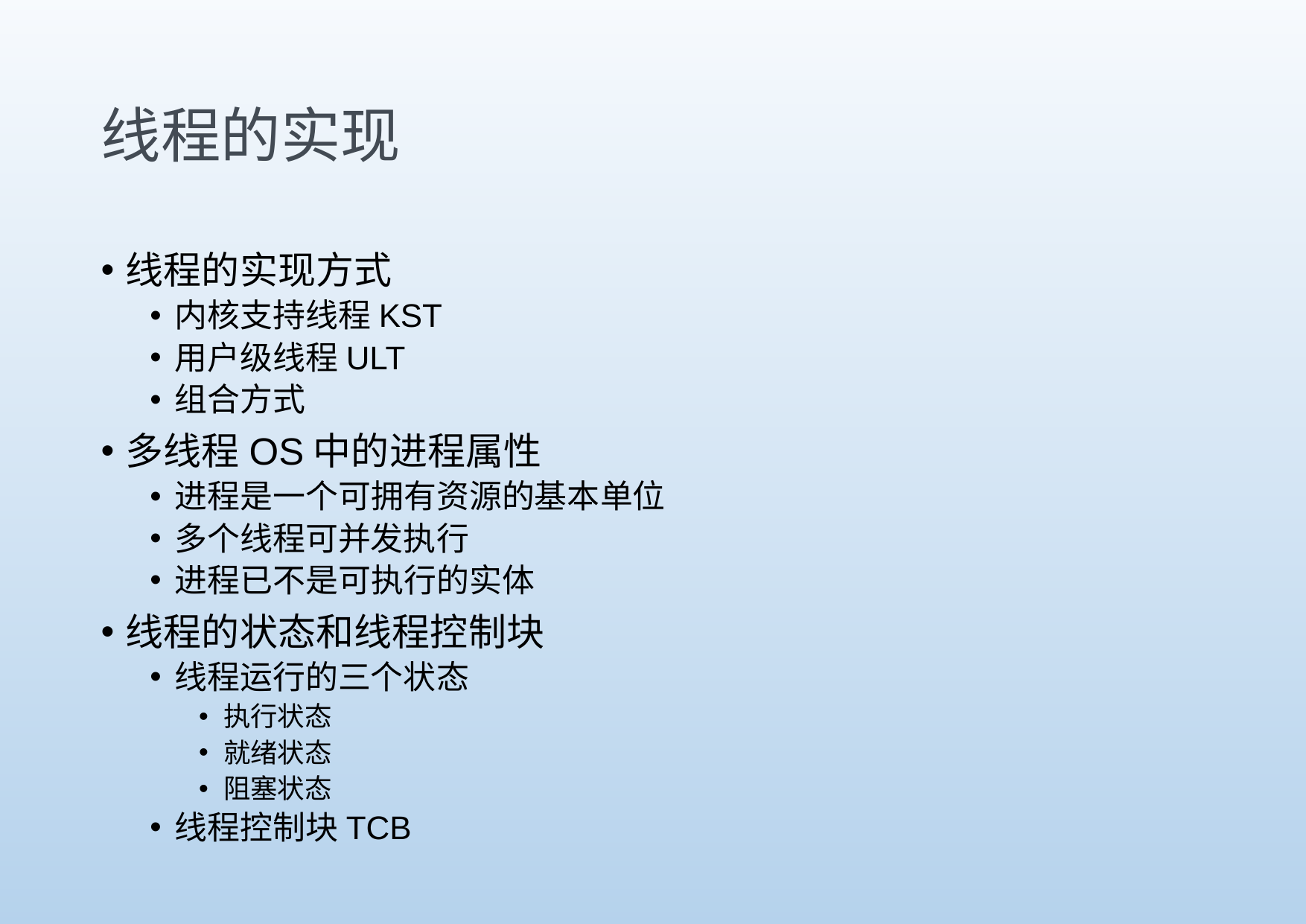

# 线程的实现
线程的实现方式
内核支持线程KST
用户级线程ULT
组合方式
多线程OS中的进程属性
进程是一个可拥有资源的基本单位
多个线程可并发执行
进程已不是可执行的实体
线程的状态和线程控制块
线程运行的三个状态
执行状态
就绪状态
阻塞状态
线程控制块TCB

10